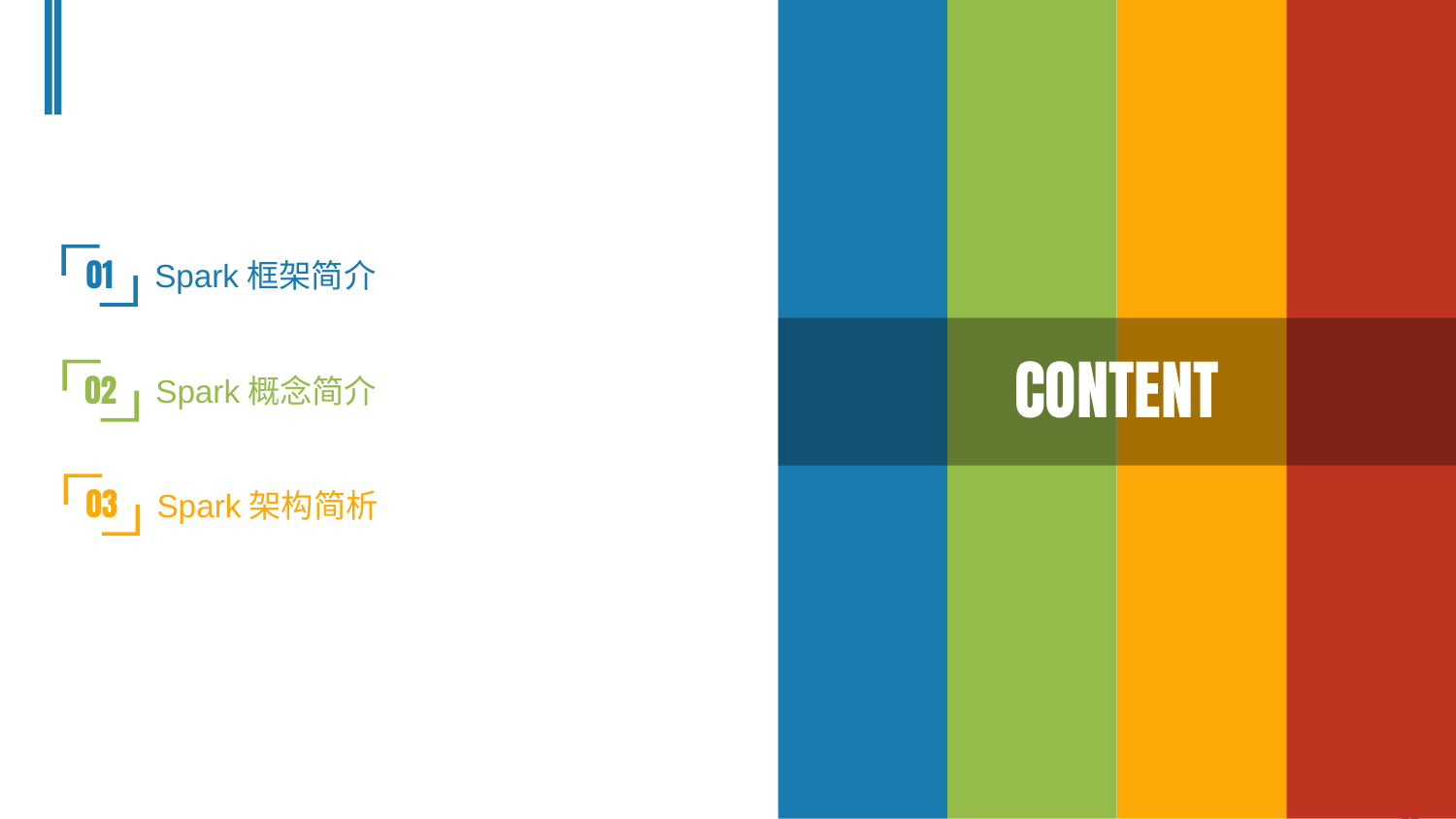

01
Spark框架简介
CONTENT
02
Spark概念简介
03
Spark架构简析